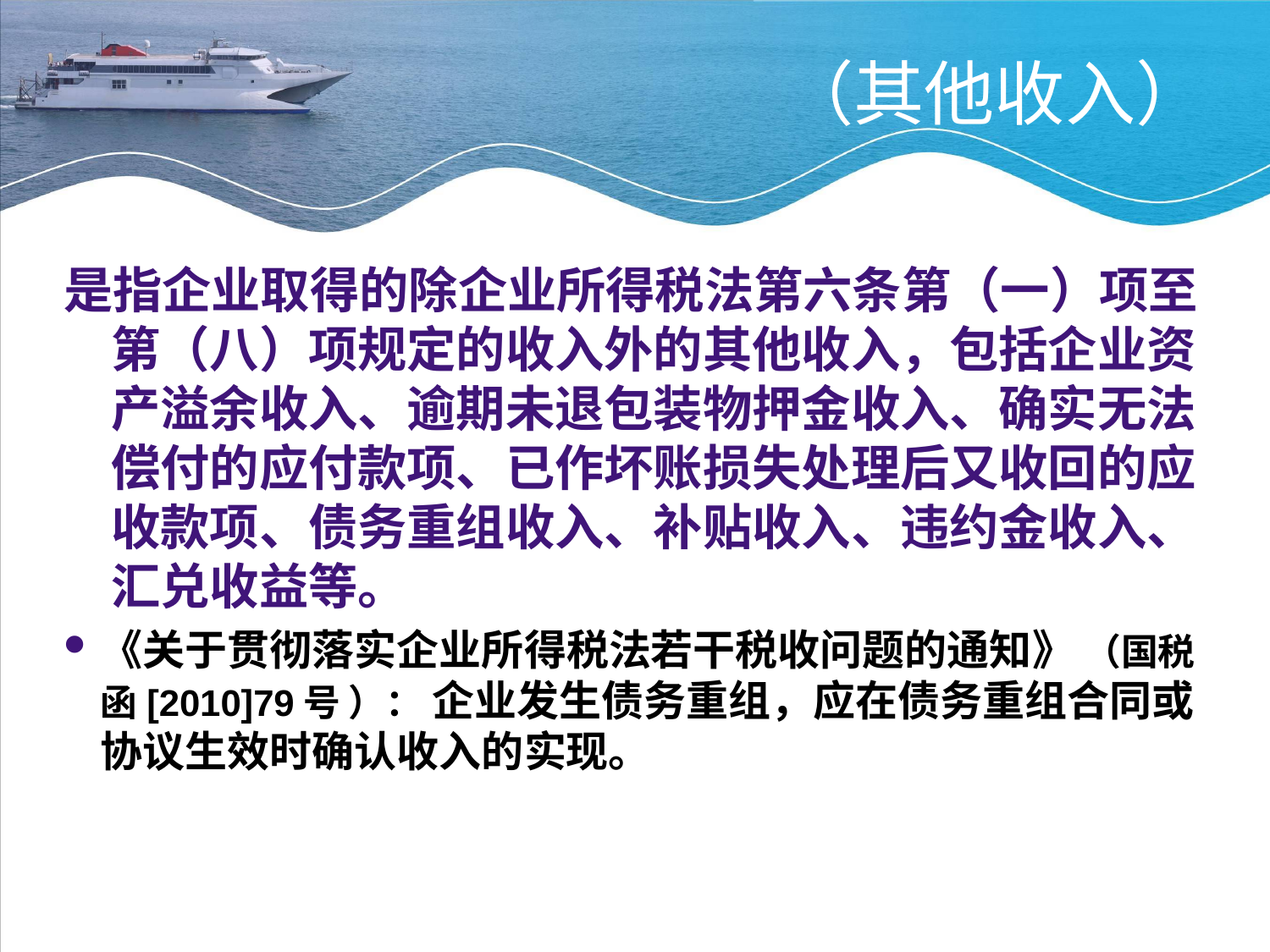

# （其他收入）
是指企业取得的除企业所得税法第六条第（一）项至第（八）项规定的收入外的其他收入，包括企业资产溢余收入、逾期未退包装物押金收入、确实无法偿付的应付款项、已作坏账损失处理后又收回的应收款项、债务重组收入、补贴收入、违约金收入、汇兑收益等。
《关于贯彻落实企业所得税法若干税收问题的通知》 （国税函[2010]79号 ）： 企业发生债务重组，应在债务重组合同或协议生效时确认收入的实现。